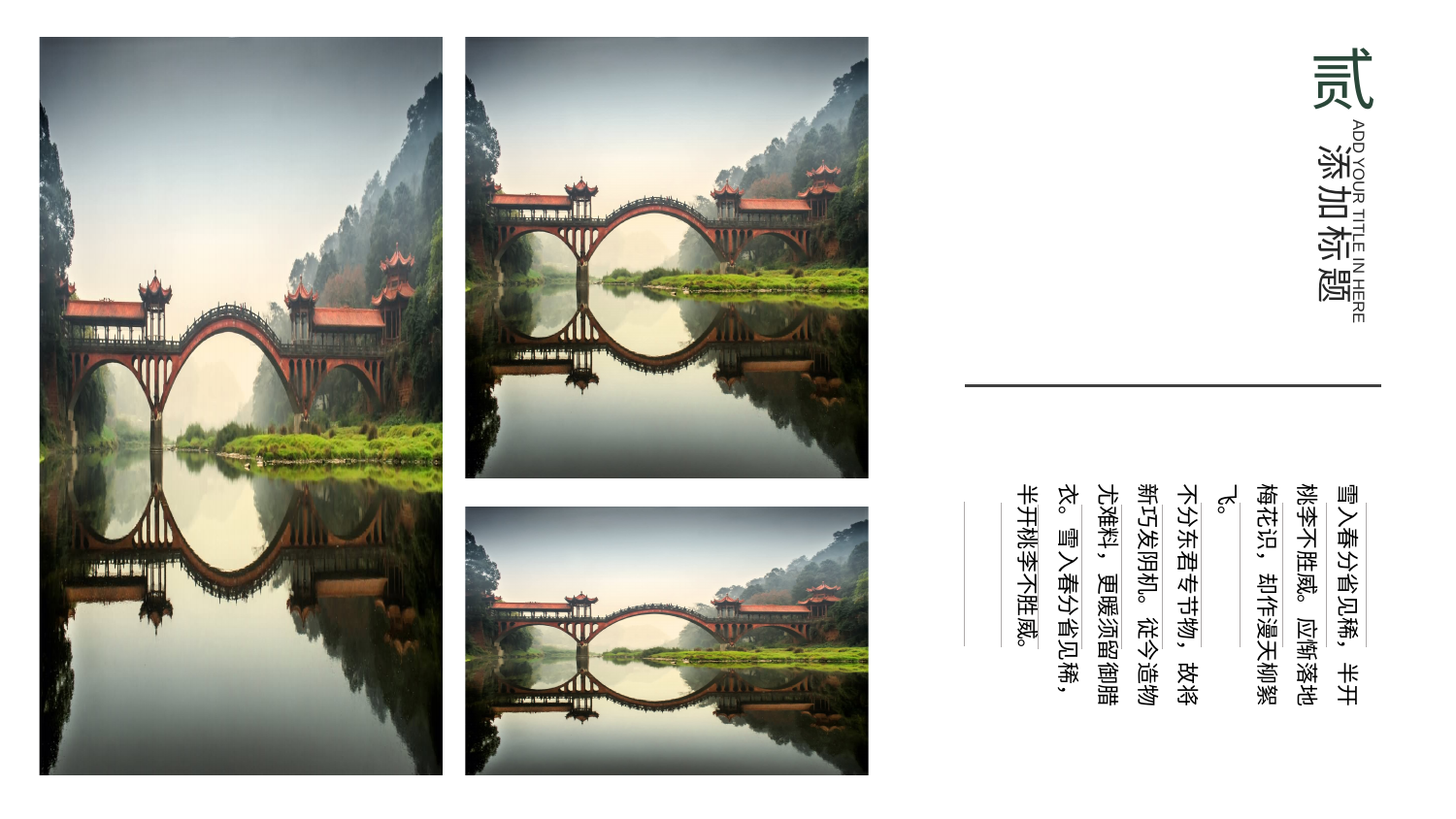

贰
添加标题
ADD YOUR TITLE IN HERE

雪入春分省见稀，半开桃李不胜威。应惭落地梅花识，却作漫天柳絮飞。
不分东君专节物，故将新巧发阴机。従今造物尤难料，更暖须留御腊衣。雪入春分省见稀，半开桃李不胜威。